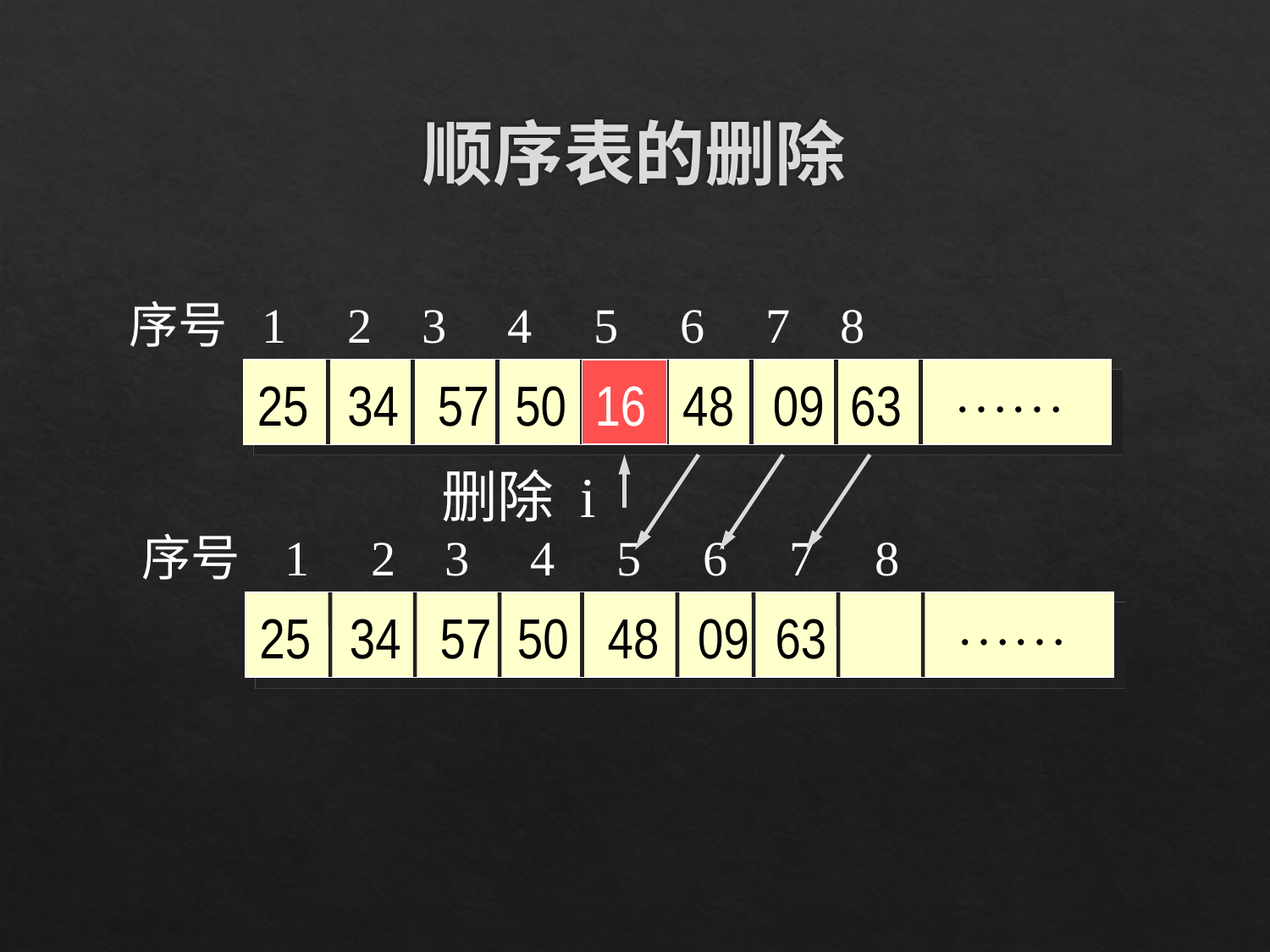

# 顺序表的删除
序号  1     2    3     4     5     6     7    8

25   34   57  50  16   48   09  63    ……
16
删除 i

序号   1     2    3     4     5     6     7     8

25   34   57  50   48   09  63          ……